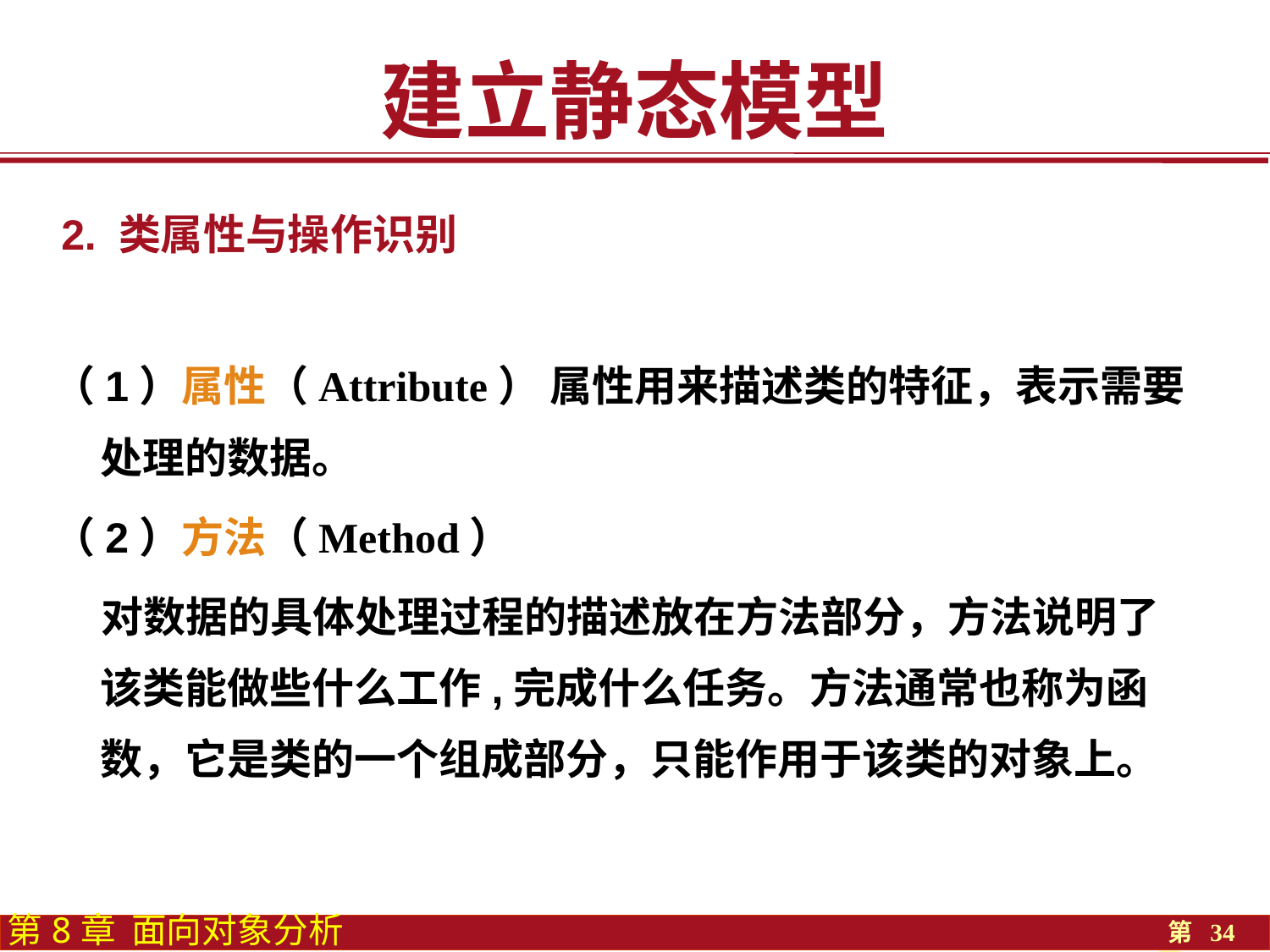

建立静态模型
2. 类属性与操作识别
（1）属性（Attribute） 属性用来描述类的特征，表示需要处理的数据。
（2）方法（Method）
    对数据的具体处理过程的描述放在方法部分，方法说明了该类能做些什么工作,完成什么任务。方法通常也称为函数，它是类的一个组成部分，只能作用于该类的对象上。